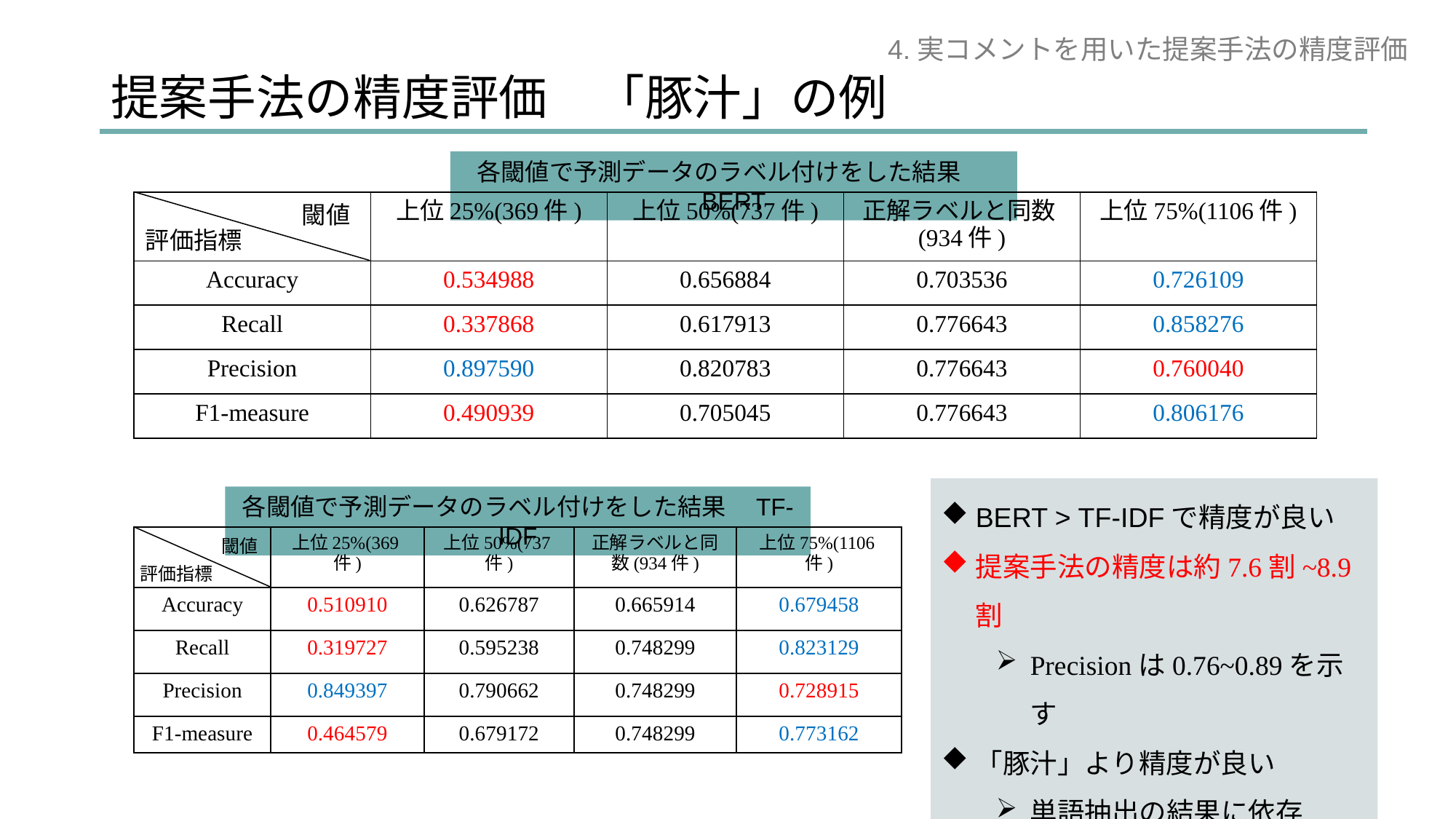

4.実コメントを用いた提案手法の精度評価
提案手法の精度評価　「豚汁」の例
各閾値で予測データのラベル付けをした結果　BERT
|  | 上位25%(369件) | 上位50%(737件) | 正解ラベルと同数(934件) | 上位75%(1106件) |
| --- | --- | --- | --- | --- |
| Accuracy | 0.534988 | 0.656884 | 0.703536 | 0.726109 |
| Recall | 0.337868 | 0.617913 | 0.776643 | 0.858276 |
| Precision | 0.897590 | 0.820783 | 0.776643 | 0.760040 |
| F1-measure | 0.490939 | 0.705045 | 0.776643 | 0.806176 |
閾値
評価指標
BERT > TF-IDFで精度が良い
提案手法の精度は約7.6割~8.9割
Precisionは0.76~0.89を示す
「豚汁」より精度が良い
単語抽出の結果に依存
各閾値で予測データのラベル付けをした結果　TF-IDF
|  | 上位25%(369件) | 上位50%(737件) | 正解ラベルと同数(934件) | 上位75%(1106件) |
| --- | --- | --- | --- | --- |
| Accuracy | 0.510910 | 0.626787 | 0.665914 | 0.679458 |
| Recall | 0.319727 | 0.595238 | 0.748299 | 0.823129 |
| Precision | 0.849397 | 0.790662 | 0.748299 | 0.728915 |
| F1-measure | 0.464579 | 0.679172 | 0.748299 | 0.773162 |
閾値
評価指標
17